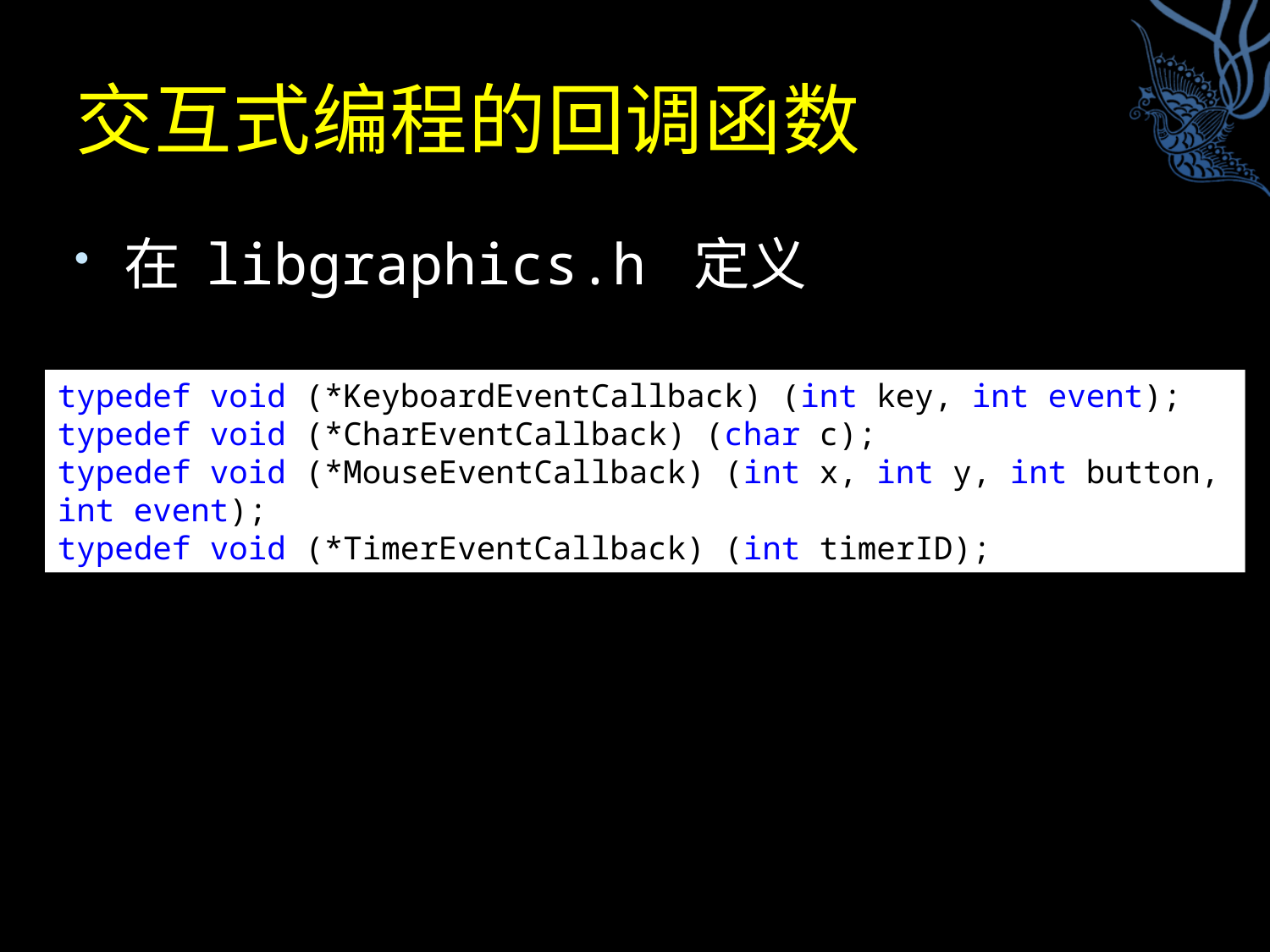

# 交互式编程的回调函数
在 libgraphics.h 定义
typedef void (*KeyboardEventCallback) (int key, int event);
typedef void (*CharEventCallback) (char c);
typedef void (*MouseEventCallback) (int x, int y, int button, int event);
typedef void (*TimerEventCallback) (int timerID);